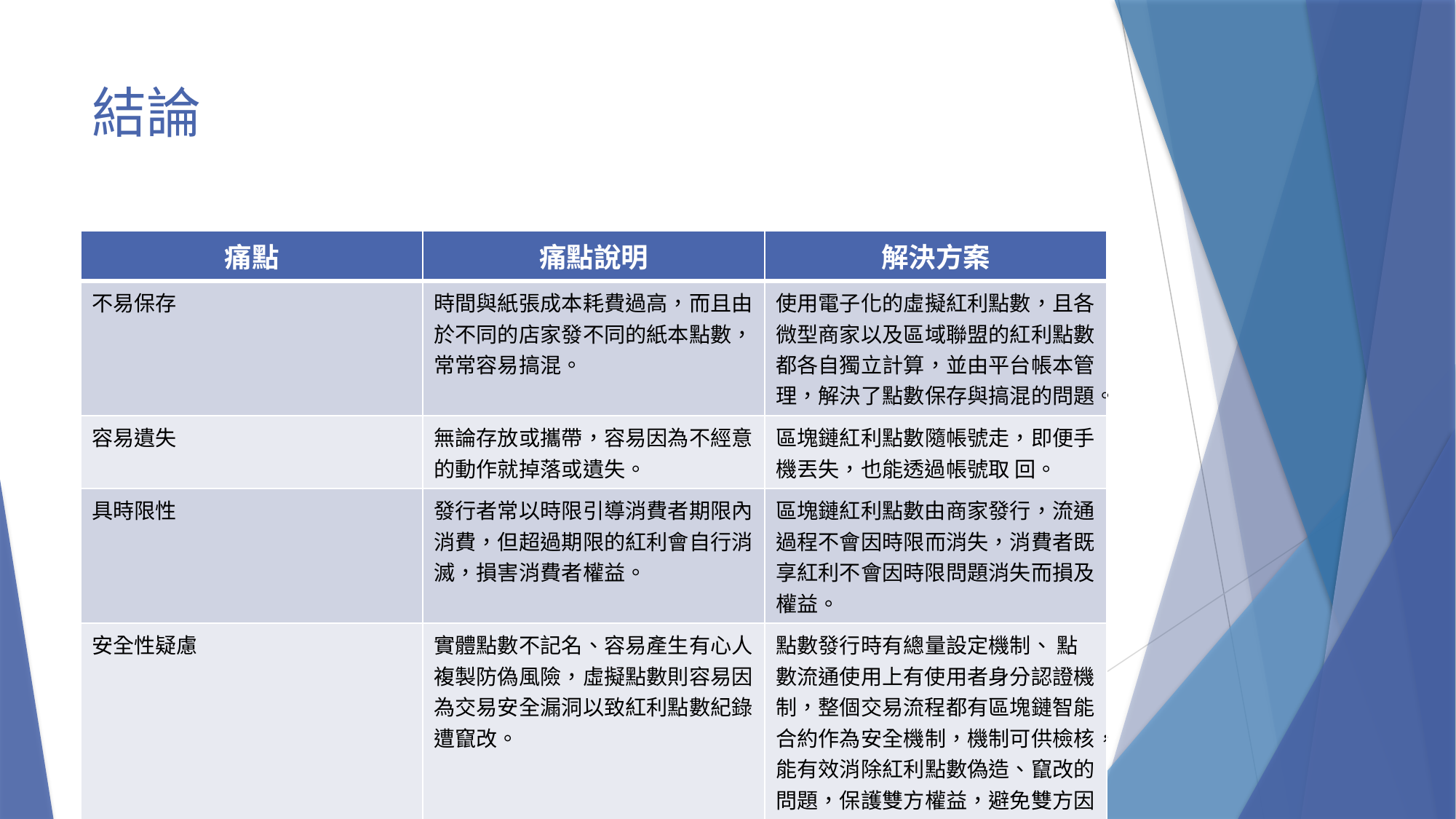

# 結論
| 痛點 | 痛點說明 | 解決方案 |
| --- | --- | --- |
| 不易保存 | 時間與紙張成本耗費過高，而且由於不同的店家發不同的紙本點數，常常容易搞混。 | 使用電子化的虛擬紅利點數，且各微型商家以及區域聯盟的紅利點數都各自獨立計算，並由平台帳本管理，解決了點數保存與搞混的問題。 |
| 容易遺失 | 無論存放或攜帶，容易因為不經意的動作就掉落或遺失。 | 區塊鏈紅利點數隨帳號走，即便手機丟失，也能透過帳號取 回。 |
| 具時限性 | 發行者常以時限引導消費者期限內消費，但超過期限的紅利會自行消滅，損害消費者權益。 | 區塊鏈紅利點數由商家發行，流通過程不會因時限而消失，消費者既享紅利不會因時限問題消失而損及權益。 |
| 安全性疑慮 | 實體點數不記名、容易產生有心人複製防偽風險，虛擬點數則容易因為交易安全漏洞以致紅利點數紀錄遭竄改。 | 點數發行時有總量設定機制、 點數流通使用上有使用者身分認證機制，整個交易流程都有區塊鏈智能合約作為安全機制，機制可供檢核，能有效消除紅利點數偽造、竄改的問題，保護雙方權益，避免雙方因紅利點數造成損失。 |